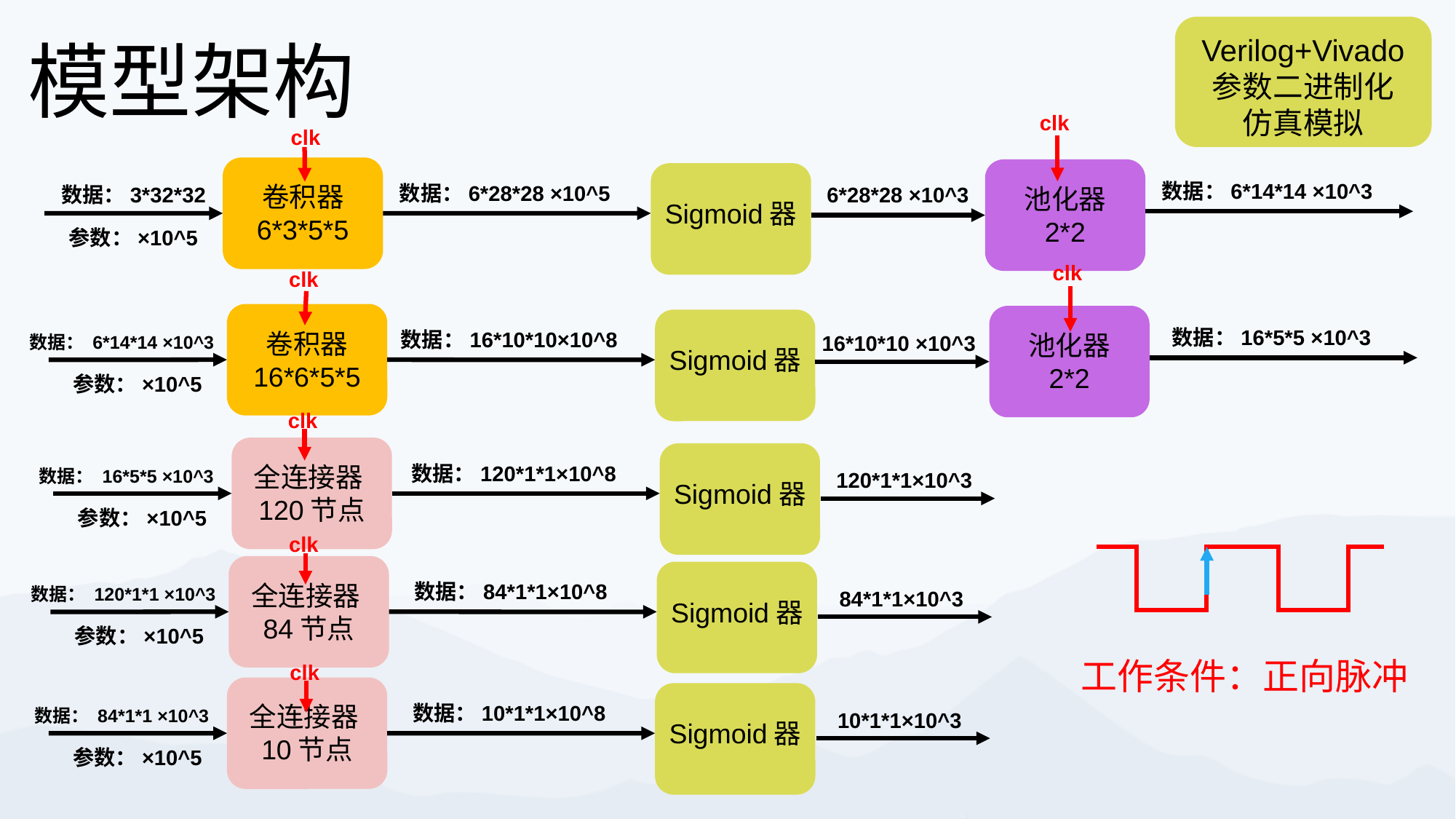

模型架构
Verilog+Vivado
参数二进制化
仿真模拟
clk
clk

数据：6*14*14 ×10^3
卷积器
6*3*5*5
数据：6*28*28 ×10^5
数据：3*32*32
6*28*28 ×10^3
池化器
2*2
Sigmoid器
参数：×10^5
clk
clk

数据：16*5*5 ×10^3
卷积器
16*6*5*5
数据：16*10*10×10^8
池化器
2*2
16*10*10 ×10^3
数据： 6*14*14 ×10^3
Sigmoid器
参数：×10^5
clk

全连接器120节点
数据：120*1*1×10^8
数据： 16*5*5 ×10^3
120*1*1×10^3
Sigmoid器
参数：×10^5
clk

全连接器84节点
数据：84*1*1×10^8
数据： 120*1*1 ×10^3
84*1*1×10^3
Sigmoid器
参数：×10^5
工作条件：正向脉冲
clk

全连接器10节点
数据：10*1*1×10^8
数据： 84*1*1 ×10^3
10*1*1×10^3
Sigmoid器
参数：×10^5